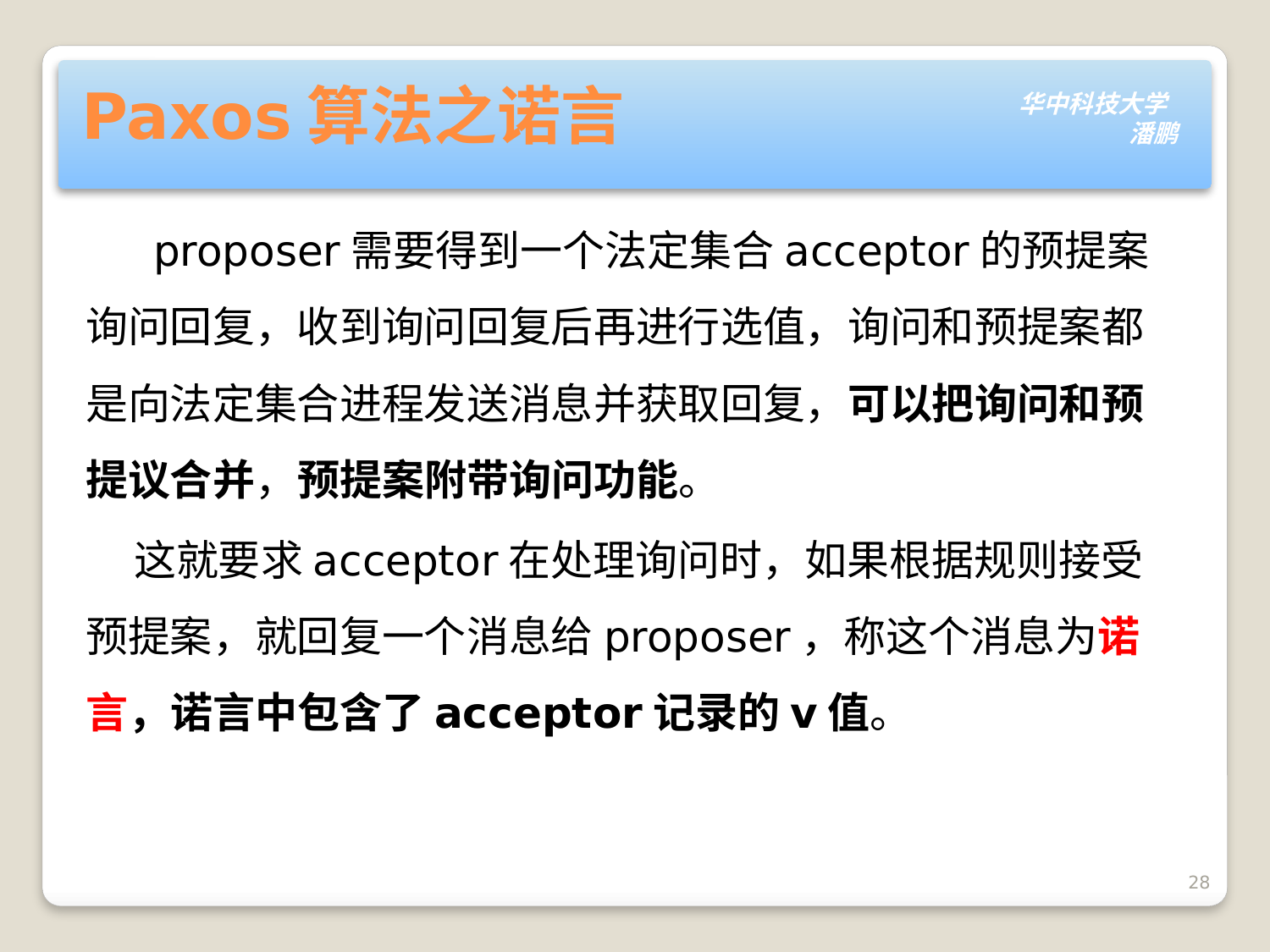

# Paxos算法之诺言
     proposer需要得到一个法定集合acceptor的预提案询问回复，收到询问回复后再进行选值，询问和预提案都是向法定集合进程发送消息并获取回复，可以把询问和预提议合并，预提案附带询问功能。
    这就要求acceptor在处理询问时，如果根据规则接受预提案，就回复一个消息给proposer，称这个消息为诺言，诺言中包含了acceptor记录的v值。
28